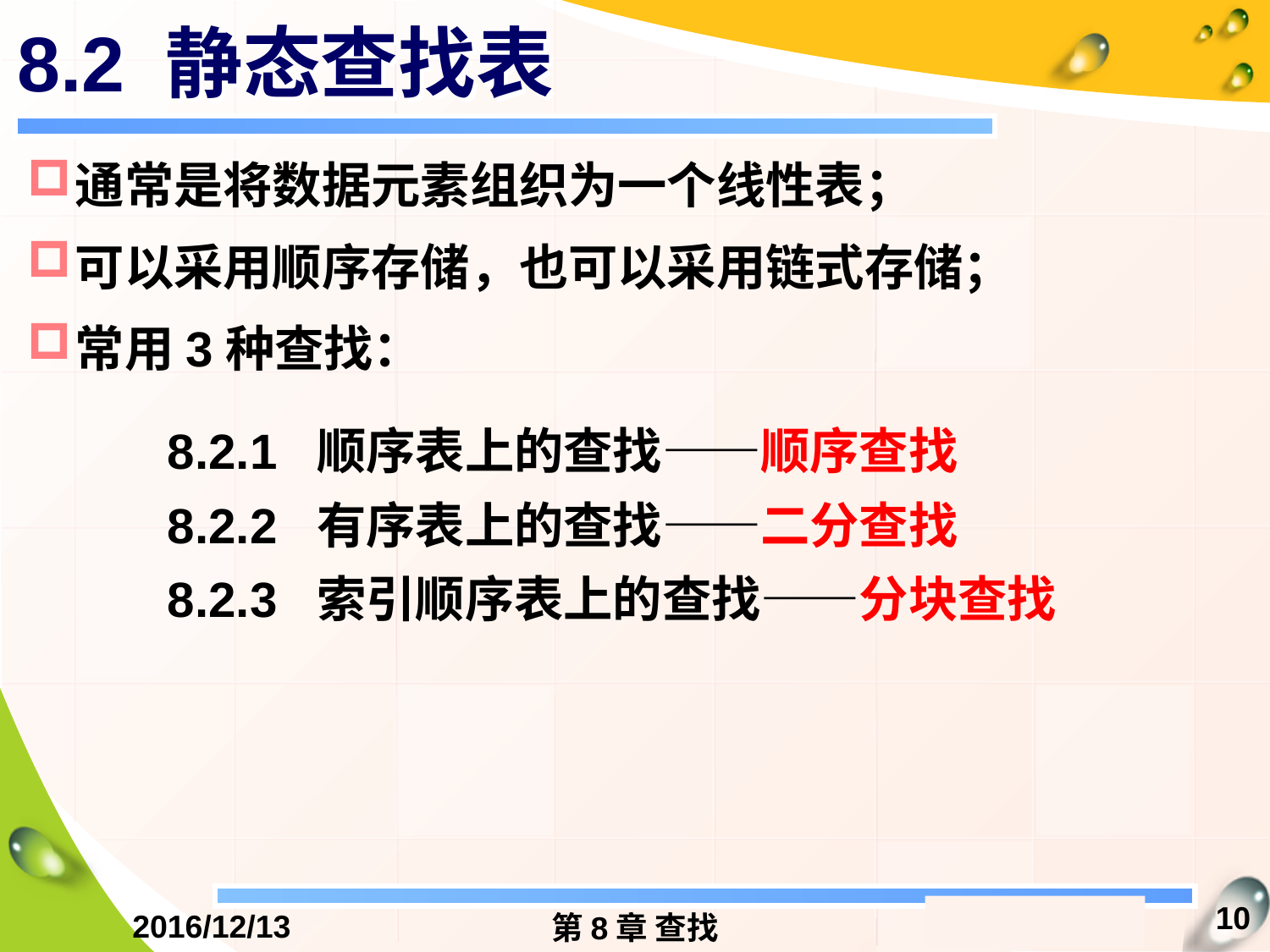

# 8.2 静态查找表
通常是将数据元素组织为一个线性表；
可以采用顺序存储，也可以采用链式存储；
常用3种查找：

8.2.1  顺序表上的查找——顺序查找
8.2.2  有序表上的查找——二分查找
8.2.3  索引顺序表上的查找——分块查找
10
2016/12/13
第8章 查找